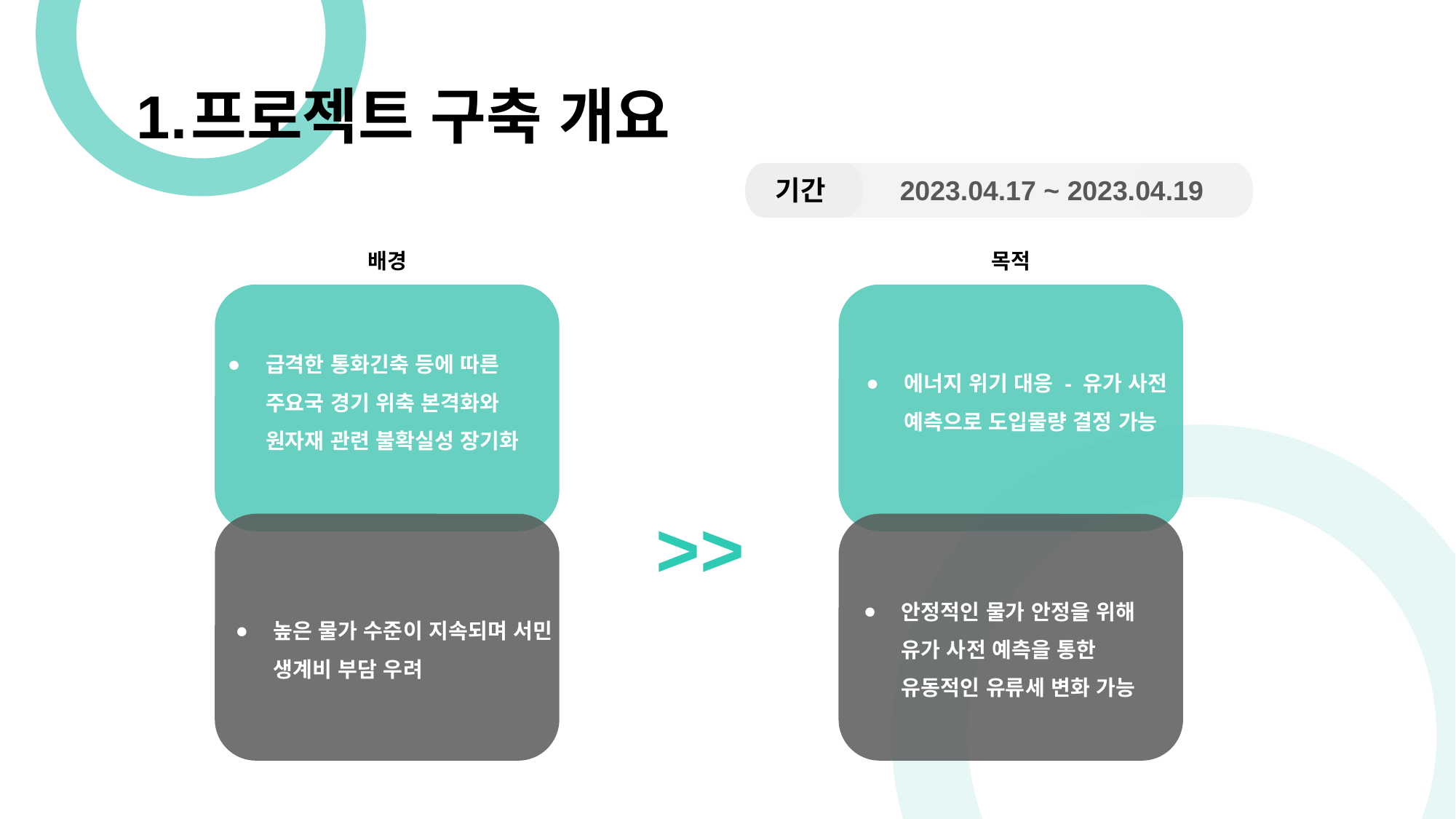

프로젝트 구축 개요
기간
2023.04.17 ~ 2023.04.19

 배경
 목적

급격한 통화긴축 등에 따른 주요국 경기 위축 본격화와 원자재 관련 불확실성 장기화
에너지 위기 대응 - 유가 사전 예측으로 도입물량 결정 가능

>>

안정적인 물가 안정을 위해 유가 사전 예측을 통한 유동적인 유류세 변화 가능
높은 물가 수준이 지속되며 서민 생계비 부담 우려